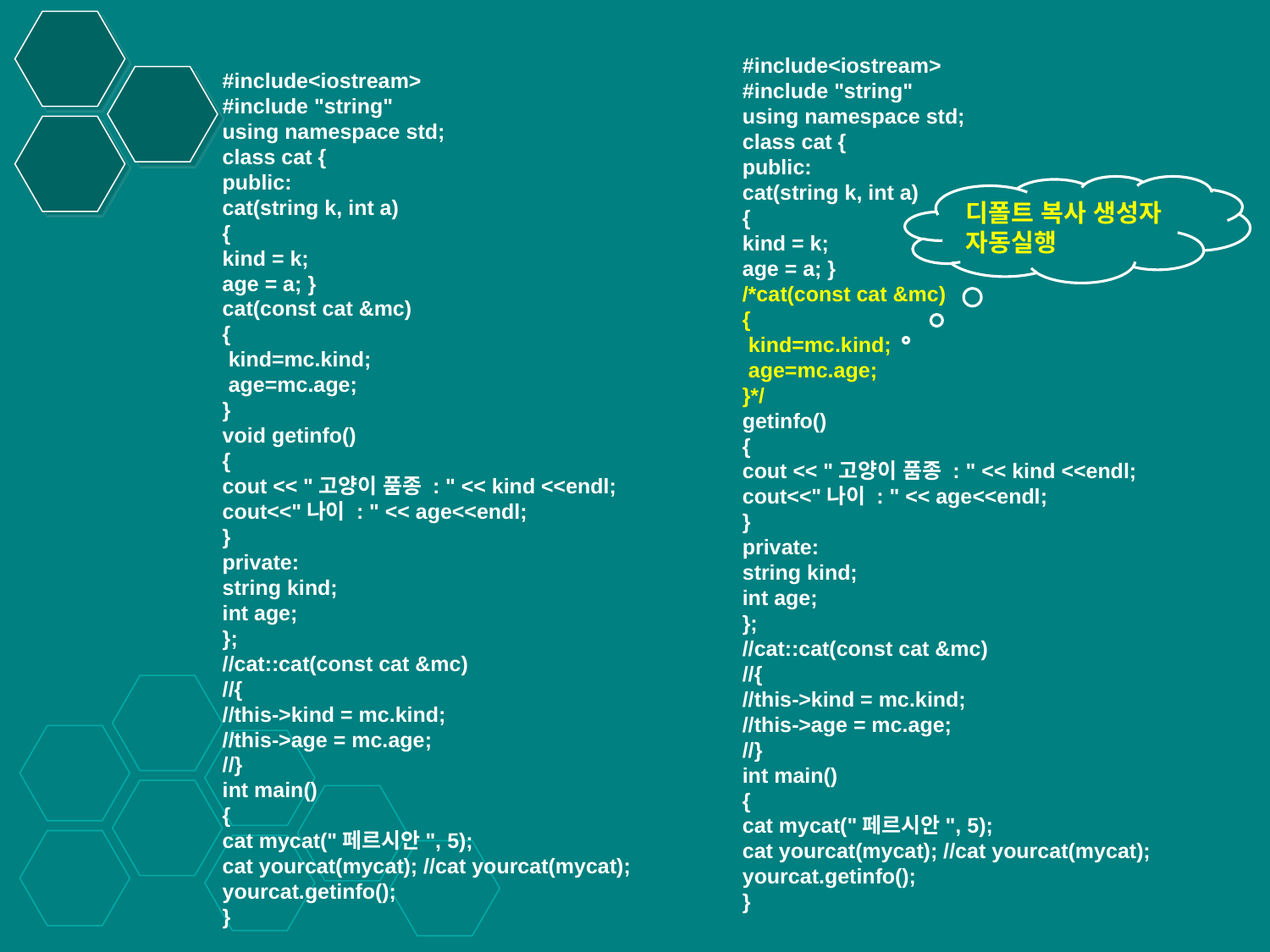

#include<iostream>
#include "string"
using namespace std;
class cat {
public:
cat(string k, int a)
{
kind = k;
age = a; }
/*cat(const cat &mc)
{
 kind=mc.kind;
 age=mc.age;
}*/
getinfo()
{
cout << "고양이 품종 : " << kind <<endl;
cout<<"나이 : " << age<<endl;
}
private:
string kind;
int age;
};
//cat::cat(const cat &mc)
//{
//this->kind = mc.kind;
//this->age = mc.age;
//}
int main()
{
cat mycat("페르시안", 5);
cat yourcat(mycat); //cat yourcat(mycat);
yourcat.getinfo();
}
#include<iostream>
#include "string"
using namespace std;
class cat {
public:
cat(string k, int a)
{
kind = k;
age = a; }
cat(const cat &mc)
{
 kind=mc.kind;
 age=mc.age;
}
void getinfo()
{
cout << "고양이 품종 : " << kind <<endl;
cout<<"나이 : " << age<<endl;
}
private:
string kind;
int age;
};
//cat::cat(const cat &mc)
//{
//this->kind = mc.kind;
//this->age = mc.age;
//}
int main()
{
cat mycat("페르시안", 5);
cat yourcat(mycat); //cat yourcat(mycat);
yourcat.getinfo();
}
디폴트 복사 생성자 자동실행